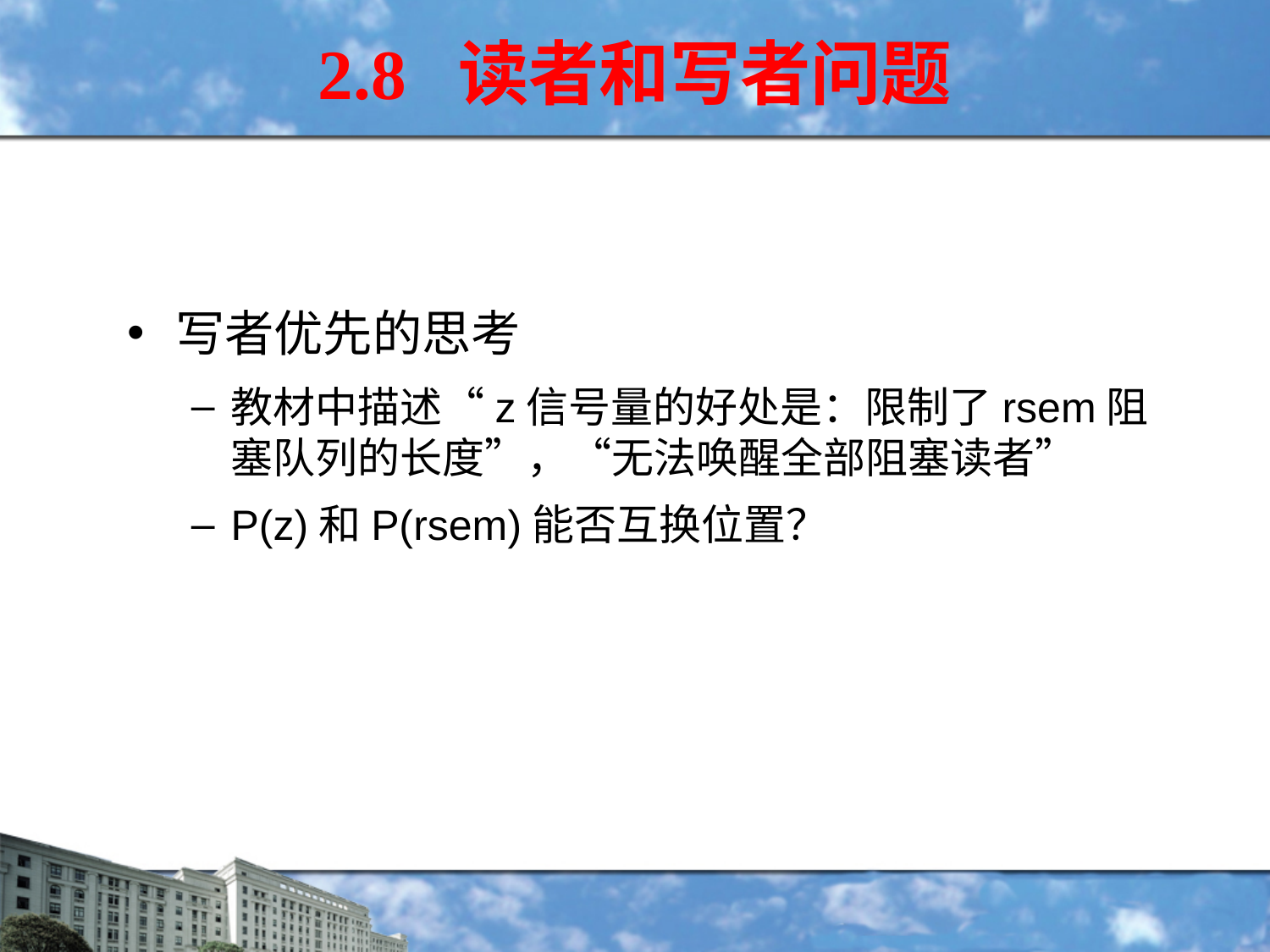

2.8  读者和写者问题
写者优先的思考
教材中描述“z信号量的好处是：限制了rsem阻塞队列的长度”，“无法唤醒全部阻塞读者”
P(z)和P(rsem)能否互换位置？